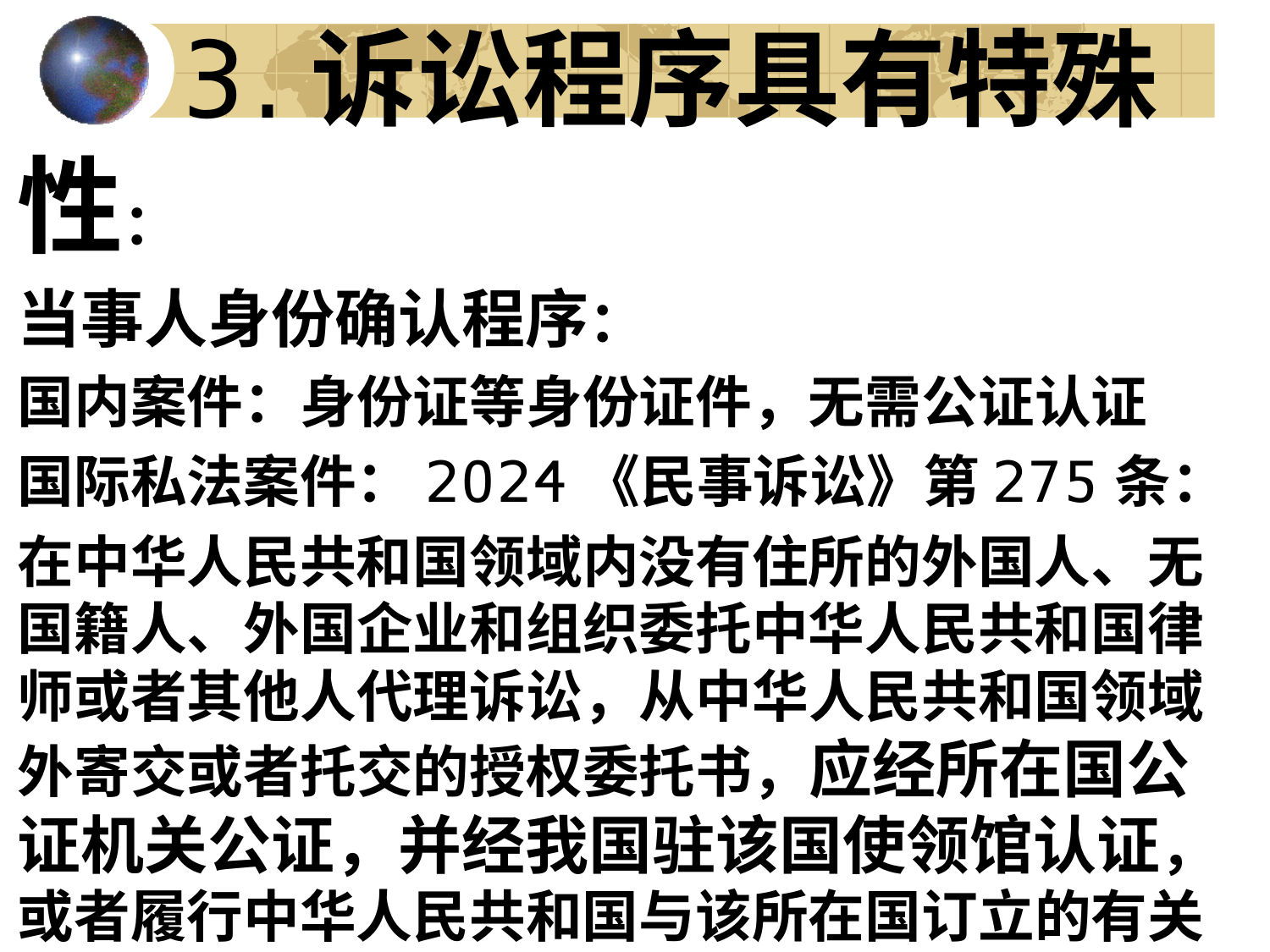

3.诉讼程序具有特殊性：
当事人身份确认程序：
国内案件：身份证等身份证件，无需公证认证
国际私法案件：2024《民事诉讼》第275条：
在中华人民共和国领域内没有住所的外国人、无国籍人、外国企业和组织委托中华人民共和国律师或者其他人代理诉讼，从中华人民共和国领域外寄交或者托交的授权委托书，应经所在国公证机关公证，并经我国驻该国使领馆认证，或者履行中华人民共和国与该所在国订立的有关条约中规定的证明手续后，才具有效力。